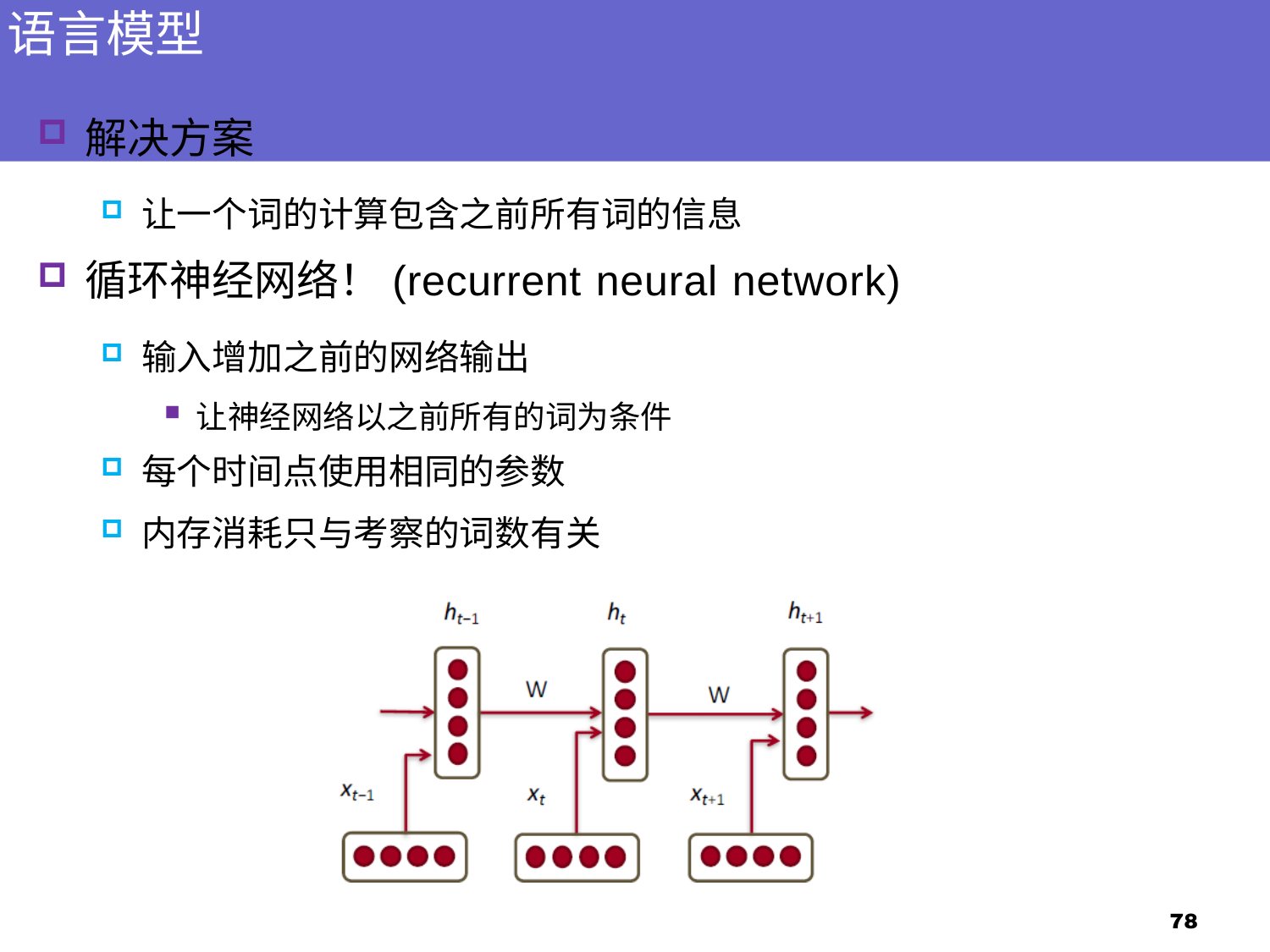

# 语言模型
解决方案
让一个词的计算包含之前所有词的信息
循环神经网络！(recurrent neural network)
输入增加之前的网络输出
让神经网络以之前所有的词为条件
每个时间点使用相同的参数
内存消耗只与考察的词数有关

78